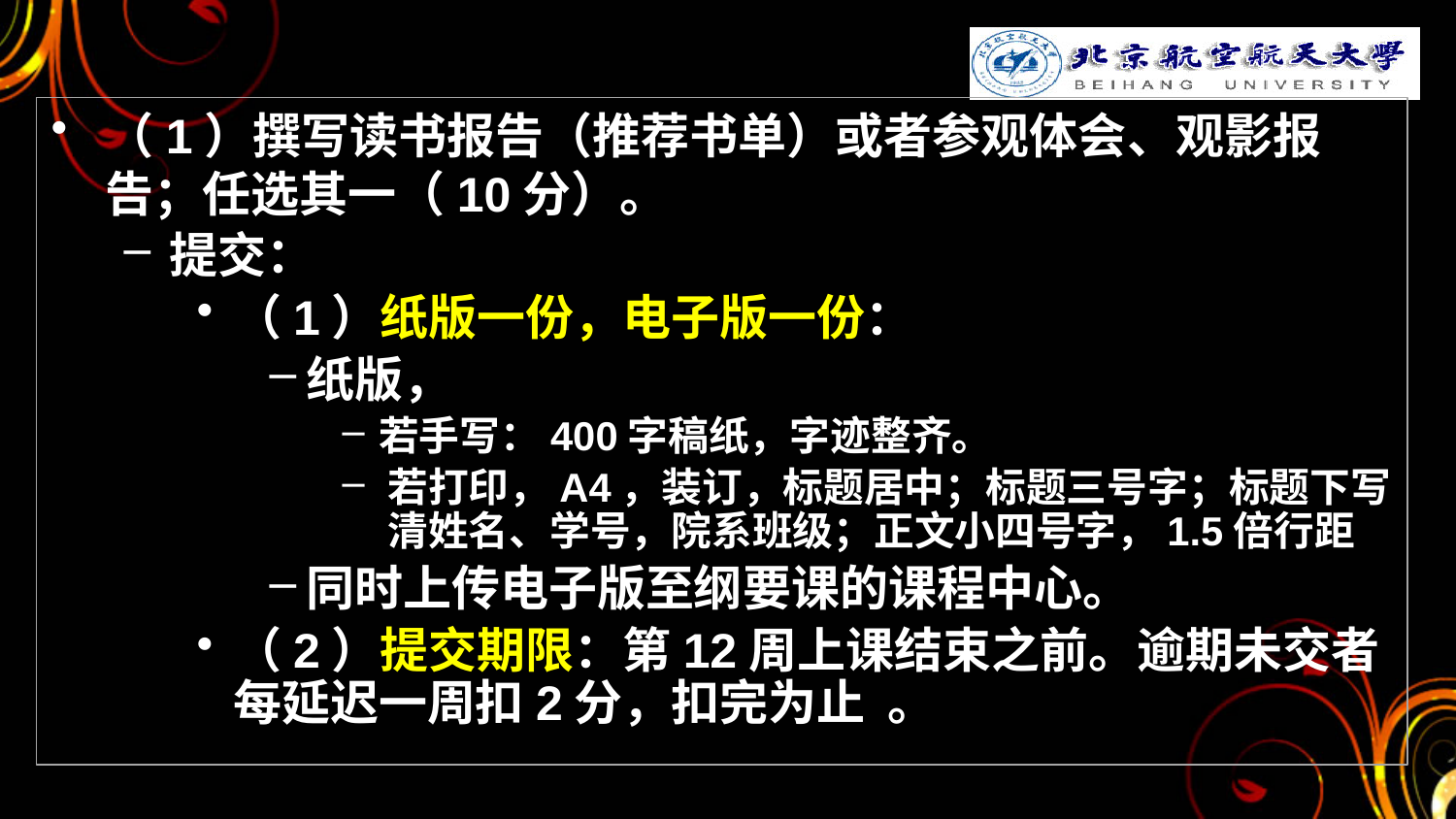

#
（1）撰写读书报告（推荐书单）或者参观体会、观影报告；任选其一（10分）。
提交：
（1）纸版一份，电子版一份：
纸版，
若手写：400字稿纸，字迹整齐。
若打印，A4，装订，标题居中；标题三号字；标题下写清姓名、学号，院系班级；正文小四号字，1.5倍行距
同时上传电子版至纲要课的课程中心。
（2）提交期限：第12周上课结束之前。逾期未交者每延迟一周扣2分，扣完为止  。